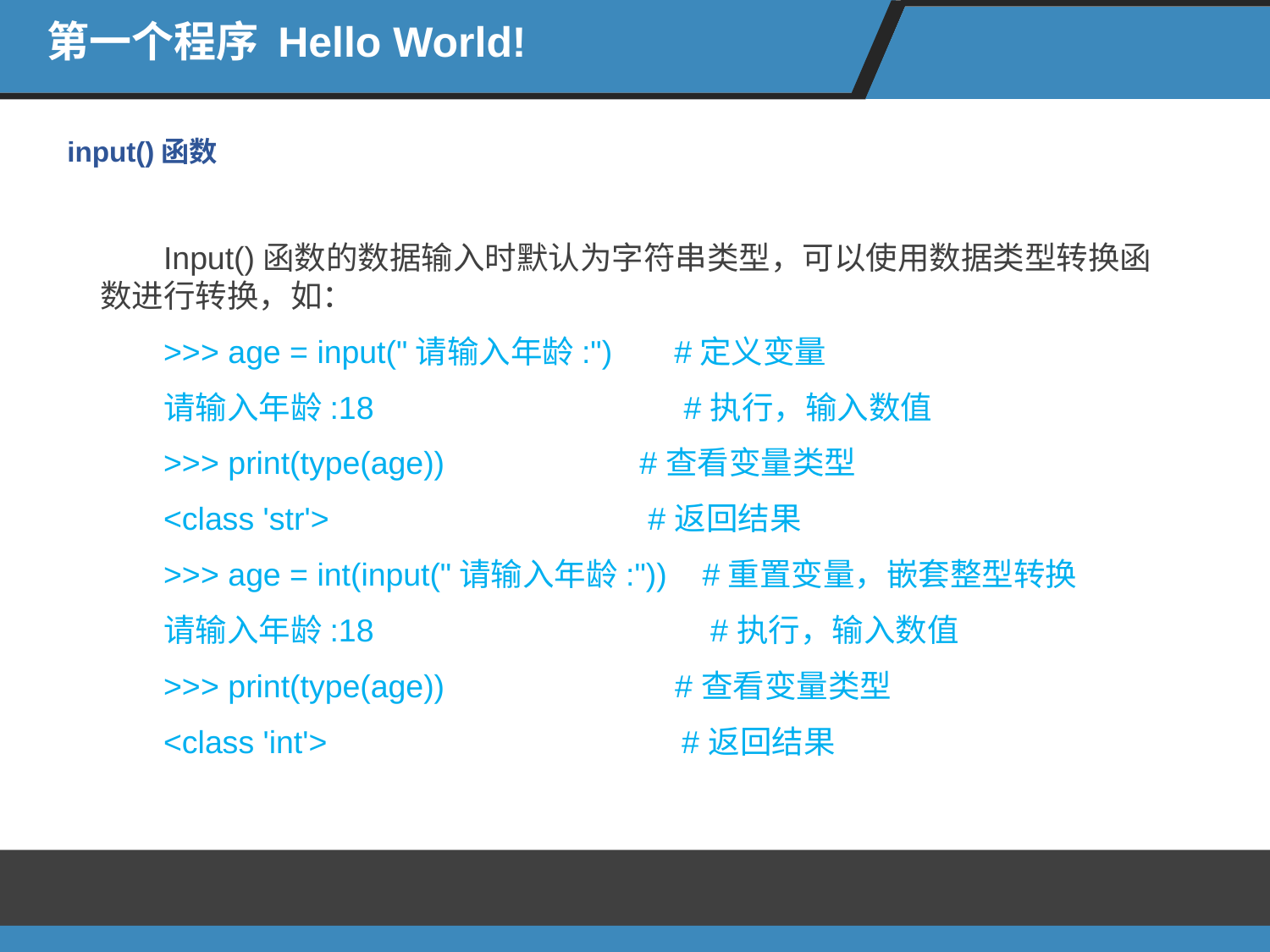

第一个程序 Hello World!
input()函数
Input()函数的数据输入时默认为字符串类型，可以使用数据类型转换函数进行转换，如：
>>> age = input("请输入年龄:")       #定义变量
请输入年龄:18                                   #执行，输入数值
>>> print(type(age))                      #查看变量类型
<class 'str'>                                    #返回结果
>>> age = int(input("请输入年龄:"))    #重置变量，嵌套整型转换
请输入年龄:18                                      #执行，输入数值
>>> print(type(age))                          #查看变量类型
<class 'int'>                                        #返回结果